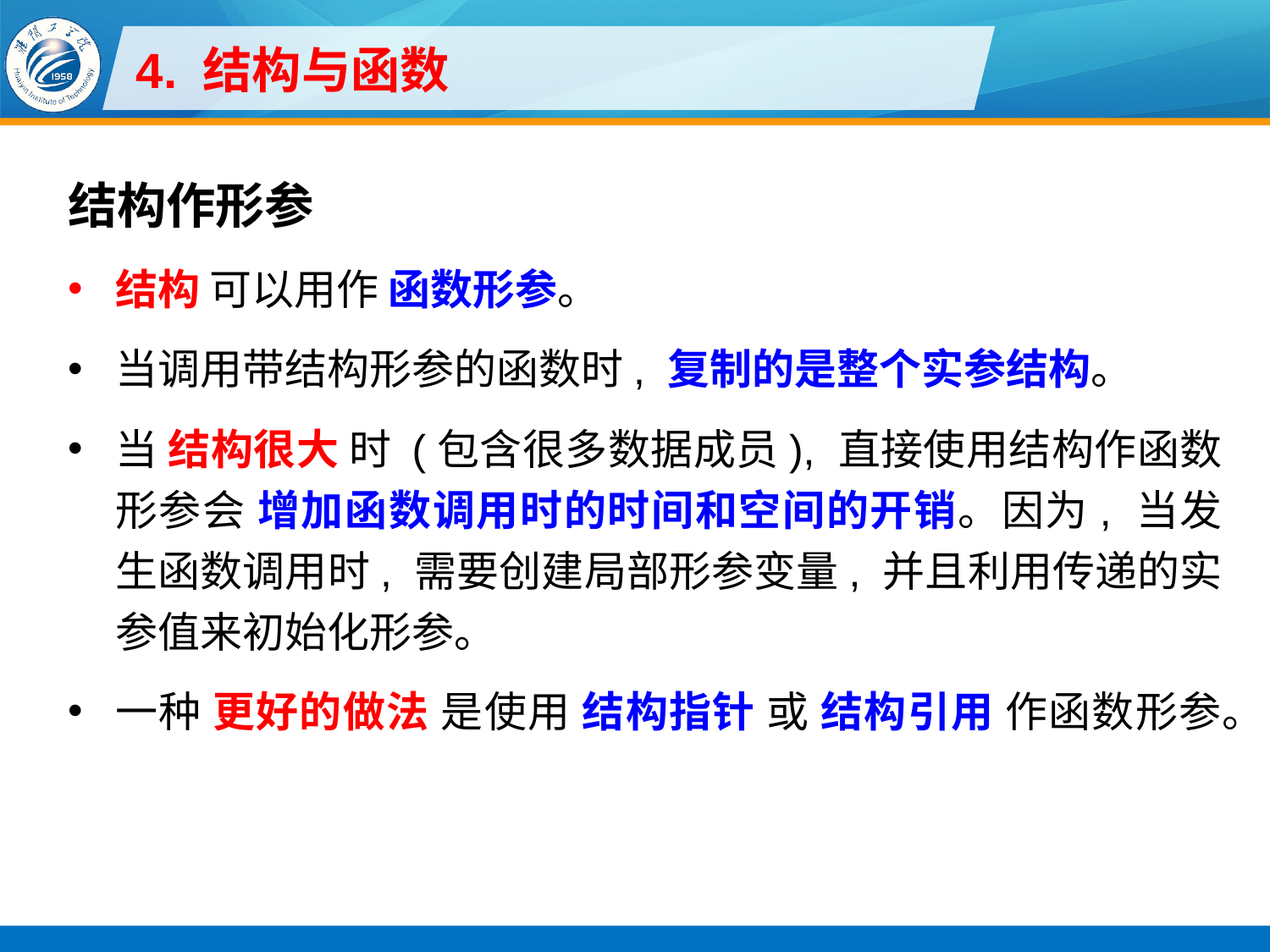

# 4. 结构与函数
结构作形参
结构 可以用作 函数形参。
当调用带结构形参的函数时, 复制的是整个实参结构。
当 结构很大 时 (包含很多数据成员), 直接使用结构作函数形参会 增加函数调用时的时间和空间的开销。因为, 当发生函数调用时, 需要创建局部形参变量, 并且利用传递的实参值来初始化形参。
一种 更好的做法 是使用 结构指针 或 结构引用 作函数形参。